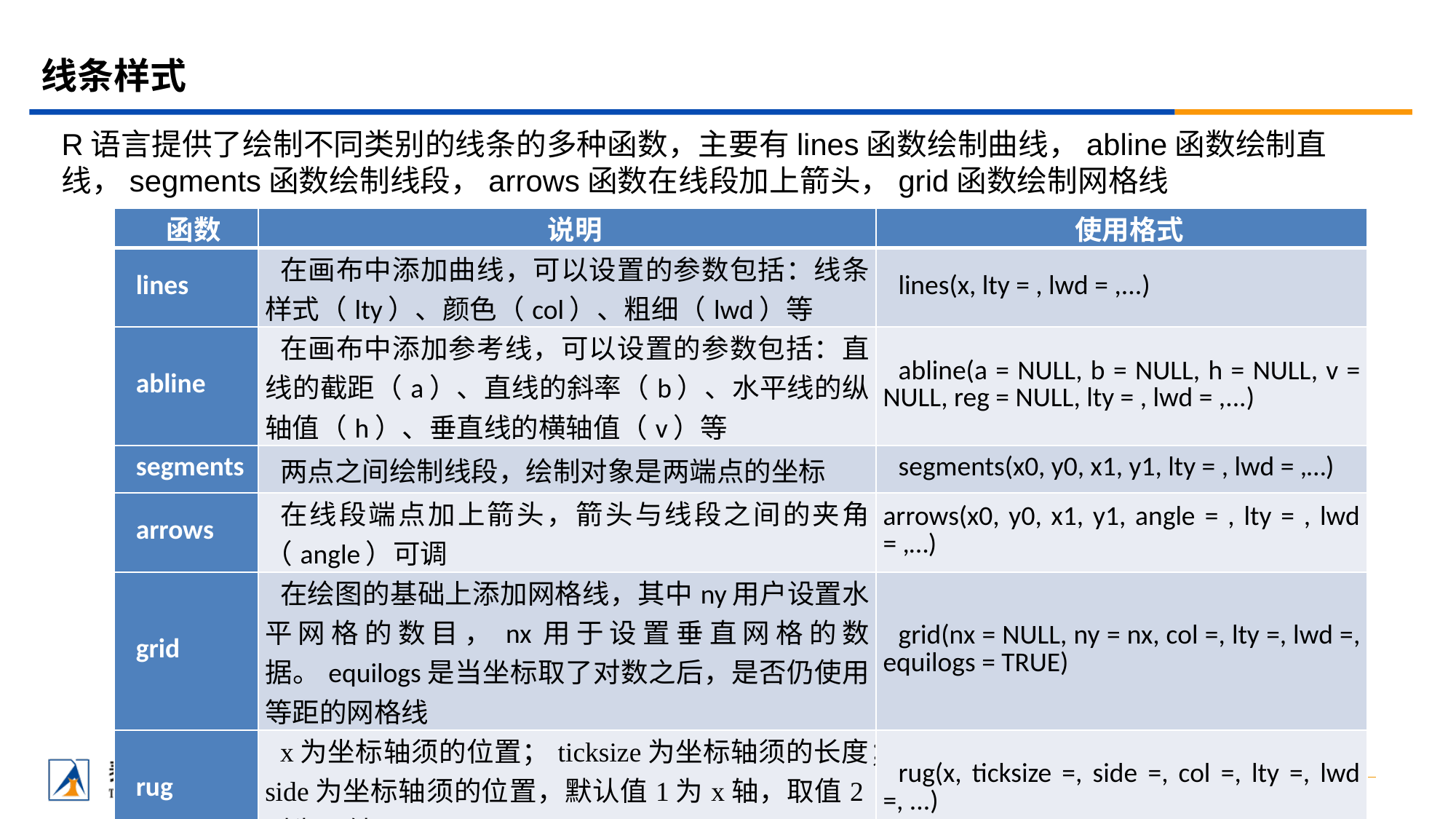

# 线条样式
R语言提供了绘制不同类别的线条的多种函数，主要有lines函数绘制曲线，abline函数绘制直线，segments函数绘制线段，arrows函数在线段加上箭头，grid函数绘制网格线
| 函数 | 说明 | 使用格式 |
| --- | --- | --- |
| lines | 在画布中添加曲线，可以设置的参数包括：线条样式（lty）、颜色（col）、粗细（lwd）等 | lines(x, lty = , lwd = ,...) |
| abline | 在画布中添加参考线，可以设置的参数包括：直线的截距（a）、直线的斜率（b）、水平线的纵轴值（h）、垂直线的横轴值（v）等 | abline(a = NULL, b = NULL, h = NULL, v = NULL, reg = NULL, lty = , lwd = ,...) |
| segments | 两点之间绘制线段，绘制对象是两端点的坐标 | segments(x0, y0, x1, y1, lty = , lwd = ,…) |
| arrows | 在线段端点加上箭头，箭头与线段之间的夹角（angle）可调 | arrows(x0, y0, x1, y1, angle = , lty = , lwd = ,…) |
| grid | 在绘图的基础上添加网格线，其中ny用户设置水平网格的数目，nx用于设置垂直网格的数据。equilogs是当坐标取了对数之后，是否仍使用等距的网格线 | grid(nx = NULL, ny = nx, col =, lty =, lwd =, equilogs = TRUE) |
| rug | x为坐标轴须的位置；ticksize为坐标轴须的长度；side为坐标轴须的位置，默认值1为x轴，取值2时为y轴 | rug(x, ticksize =, side =, col =, lty =, lwd =, ...) |